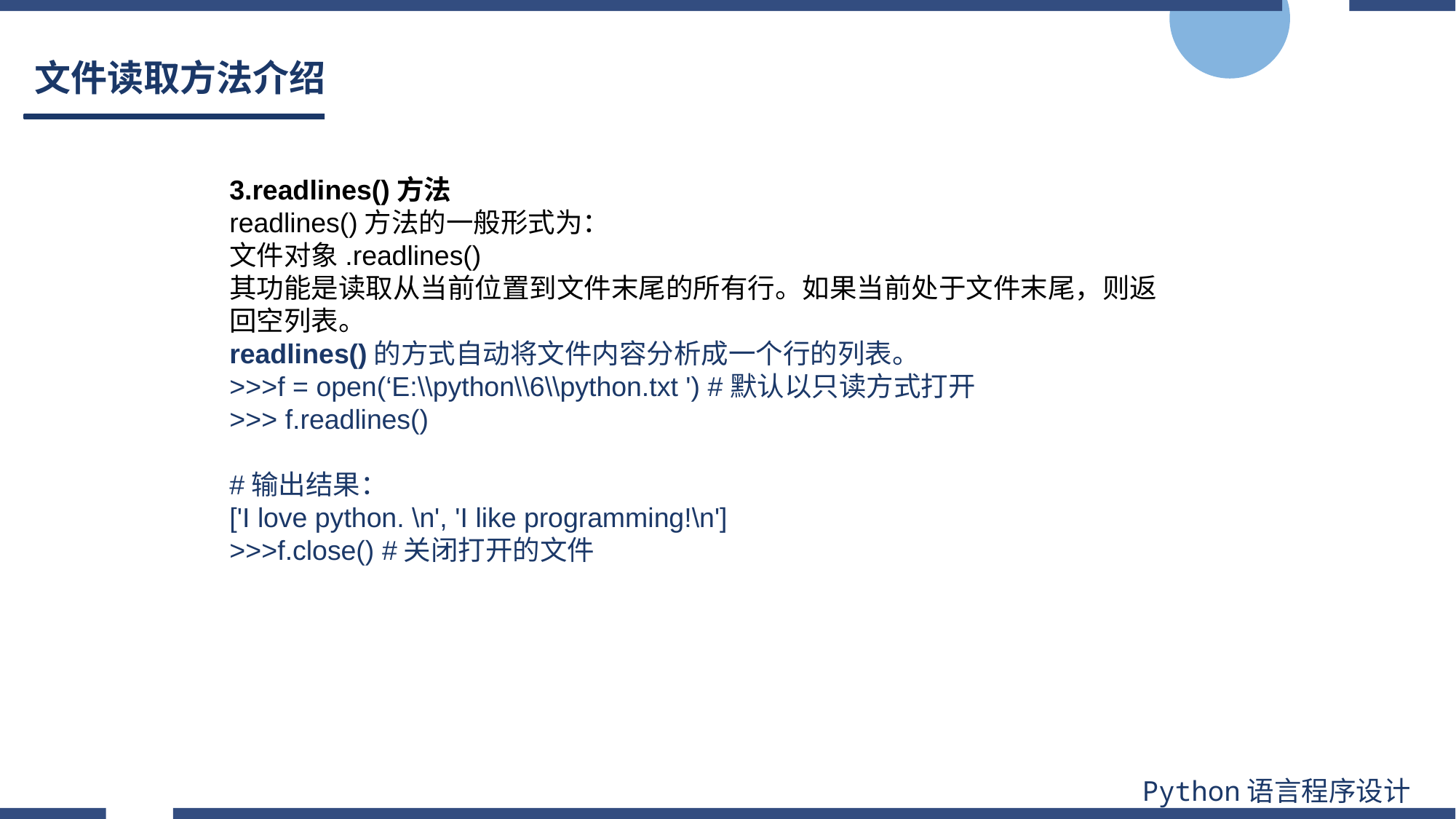

# 文件读取方法介绍
3.readlines()方法
readlines()方法的一般形式为：
文件对象.readlines()
其功能是读取从当前位置到文件末尾的所有行。如果当前处于文件末尾，则返回空列表。
readlines()的方式自动将文件内容分析成一个行的列表。
>>>f = open(‘E:\\python\\6\\python.txt ') #默认以只读方式打开
>>> f.readlines()

#输出结果：
['I love python. \n', 'I like programming!\n']
>>>f.close() #关闭打开的文件